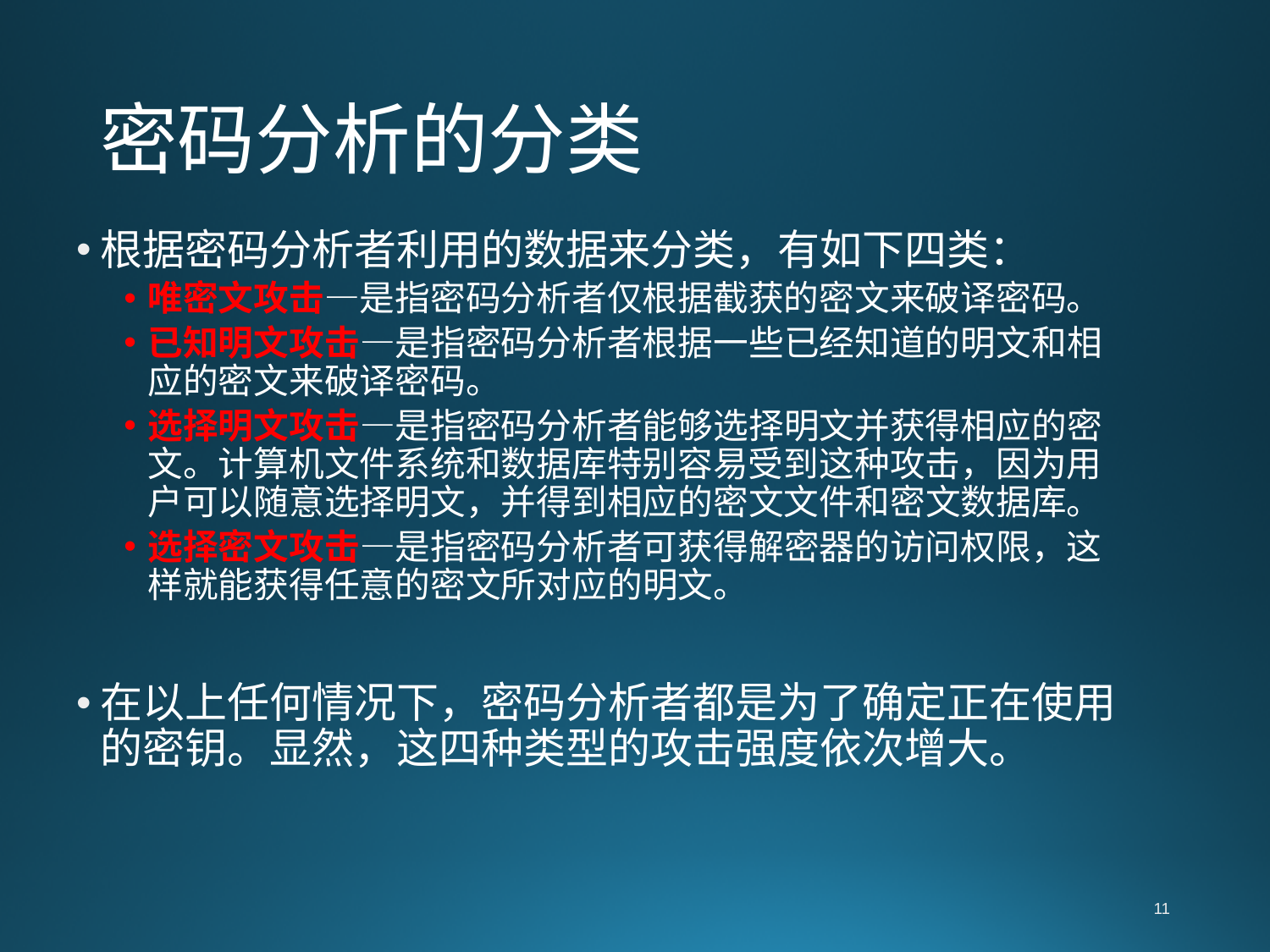

# 密码分析的分类
根据密码分析者利用的数据来分类，有如下四类：
唯密文攻击—是指密码分析者仅根据截获的密文来破译密码。
已知明文攻击—是指密码分析者根据一些已经知道的明文和相应的密文来破译密码。
选择明文攻击—是指密码分析者能够选择明文并获得相应的密文。计算机文件系统和数据库特别容易受到这种攻击，因为用户可以随意选择明文，并得到相应的密文文件和密文数据库。
选择密文攻击—是指密码分析者可获得解密器的访问权限，这样就能获得任意的密文所对应的明文。

在以上任何情况下，密码分析者都是为了确定正在使用的密钥。显然，这四种类型的攻击强度依次增大。
11